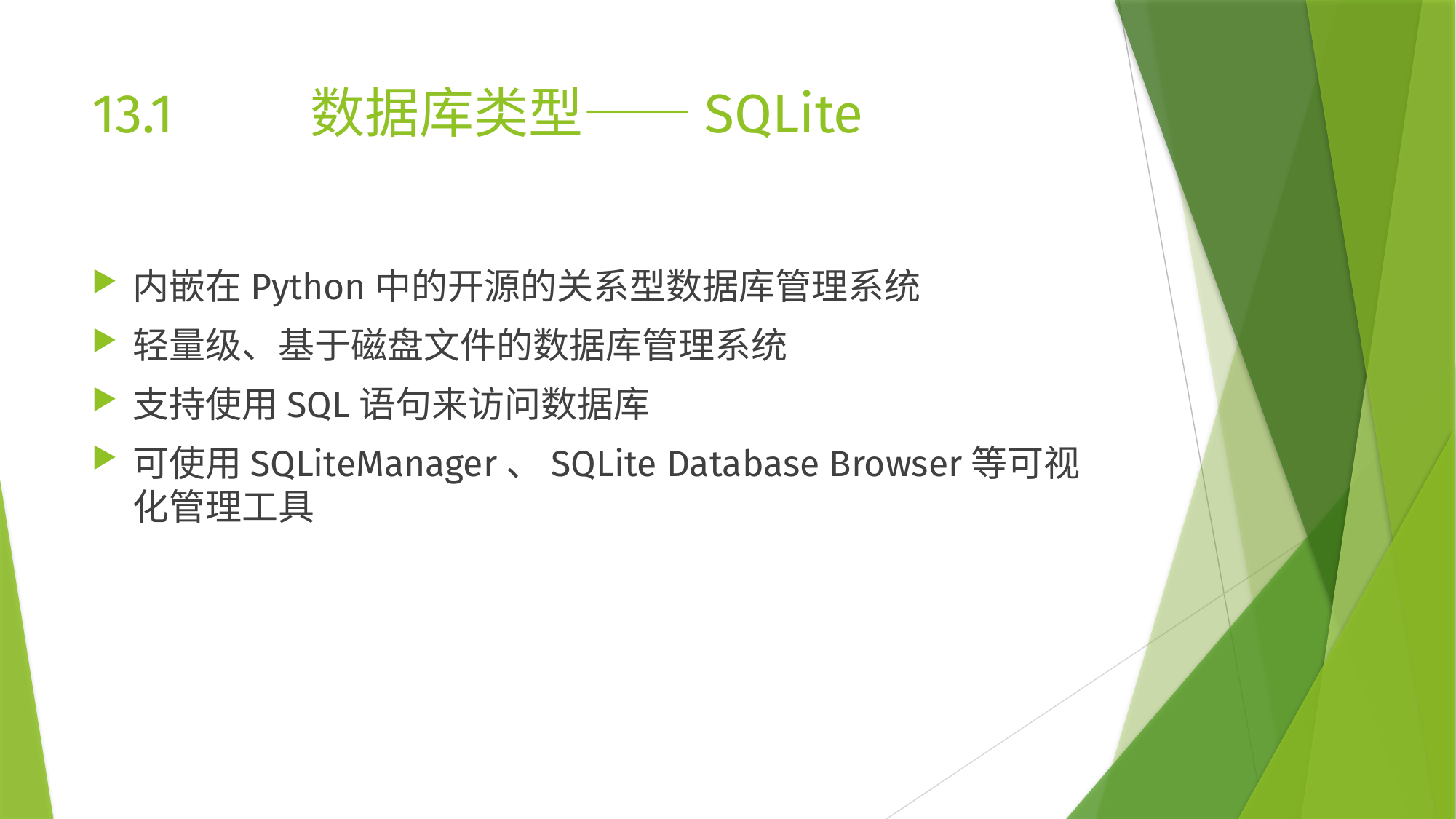

# 13.1		数据库类型——SQLite
内嵌在Python中的开源的关系型数据库管理系统
轻量级、基于磁盘文件的数据库管理系统
支持使用SQL语句来访问数据库
可使用SQLiteManager、SQLite Database Browser等可视化管理工具